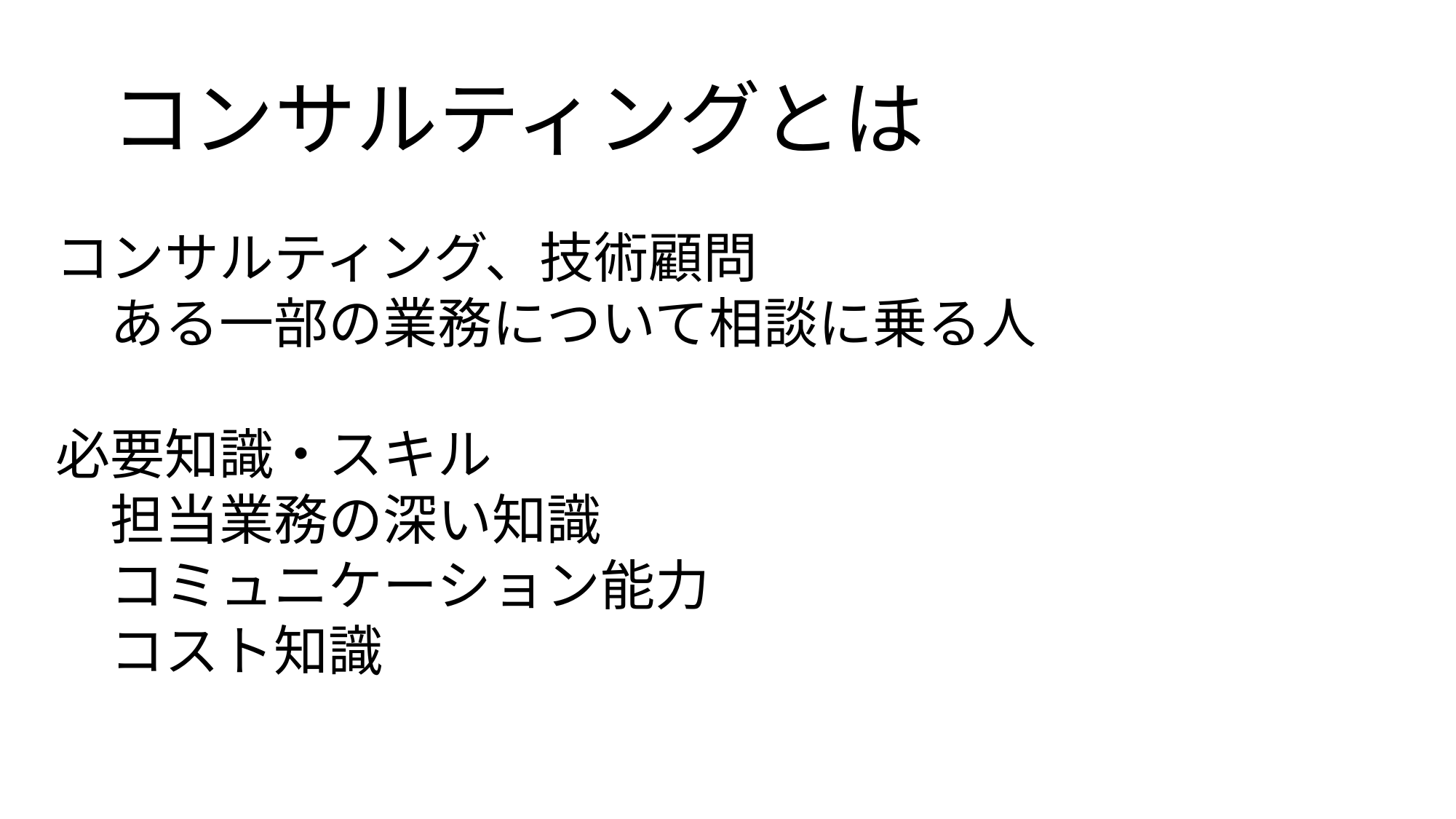

# コンサルティングとは
コンサルティング、技術顧問
　ある一部の業務について相談に乗る人

必要知識・スキル
　担当業務の深い知識
　コミュニケーション能力
　コスト知識